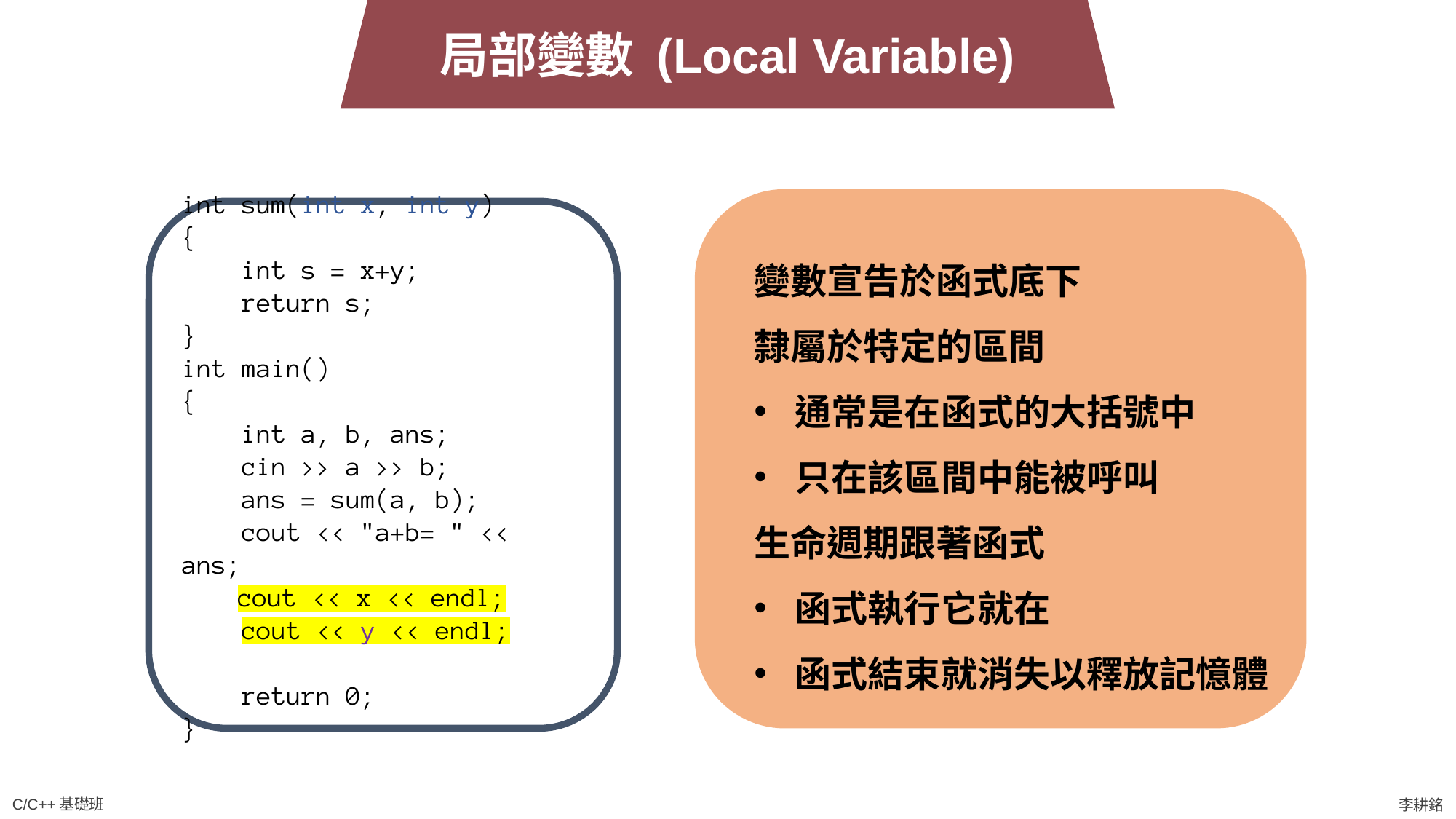

局部變數 (Local Variable)

int sum(int x, int y)
{
    int s = x+y;
    return s;
}
int main()
{
    int a, b, ans;
    cin >> a >> b;
    ans = sum(a, b);
    cout << "a+b= " << ans;
         cout << x << endl;
    cout << y << endl;
    return 0;
}
變數宣告於函式底下
隸屬於特定的區間
通常是在函式的大括號中
只在該區間中能被呼叫
生命週期跟著函式
函式執行它就在
函式結束就消失以釋放記憶體
C/C++基礎班
李耕銘